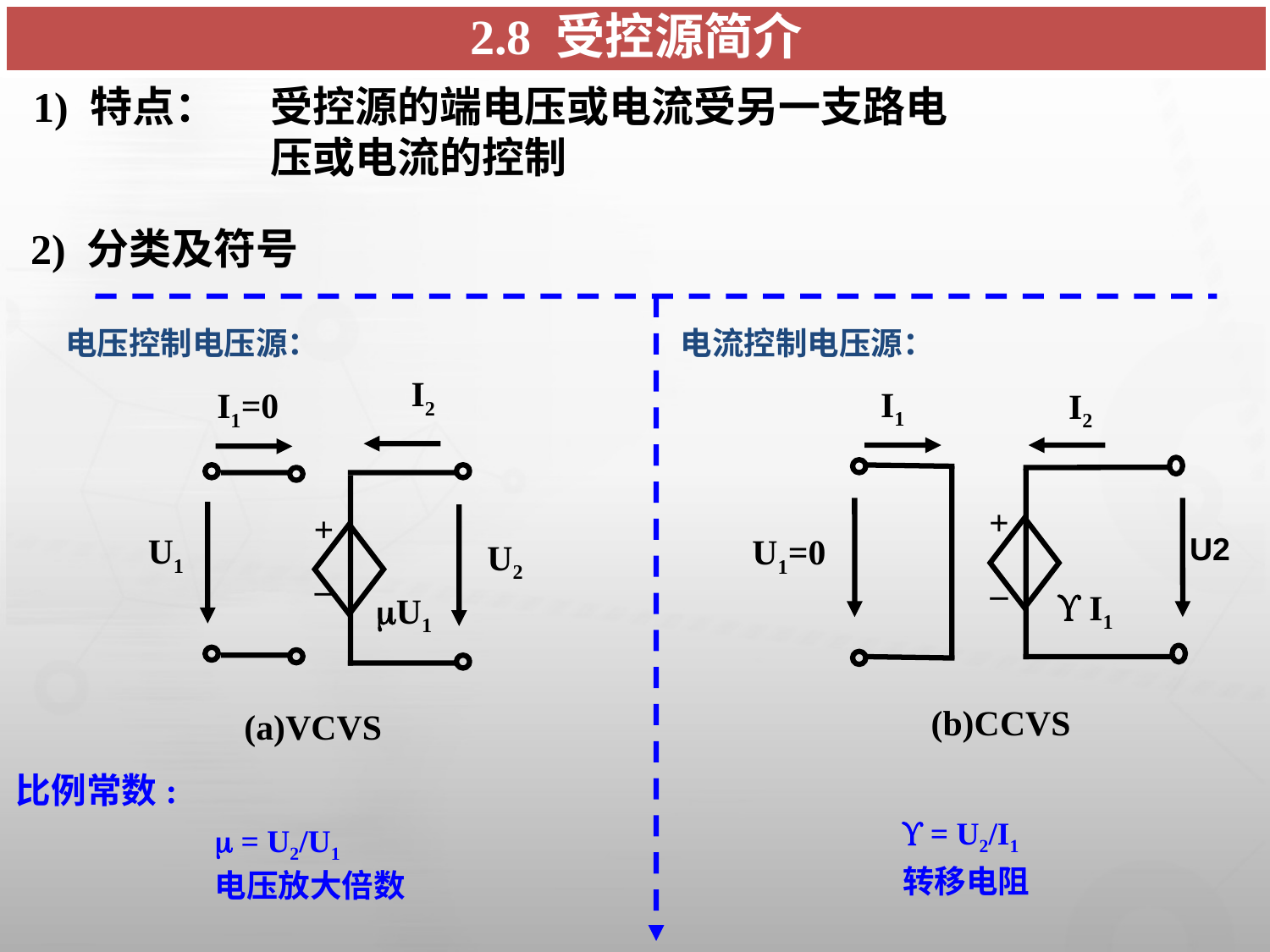

# 2.8 受控源简介
1) 特点：
受控源的端电压或电流受另一支路电
压或电流的控制
2) 分类及符号

电压控制电压源：
I2
I1=0

+
_

U1
U2
μU1

(a)VCVS
电流控制电压源：
I1
I2

+
_

U1=0
ϒ I1

(b)CCVS
U2
比例常数:
ϒ = U2/I1
转移电阻
μ = U2/U1
电压放大倍数